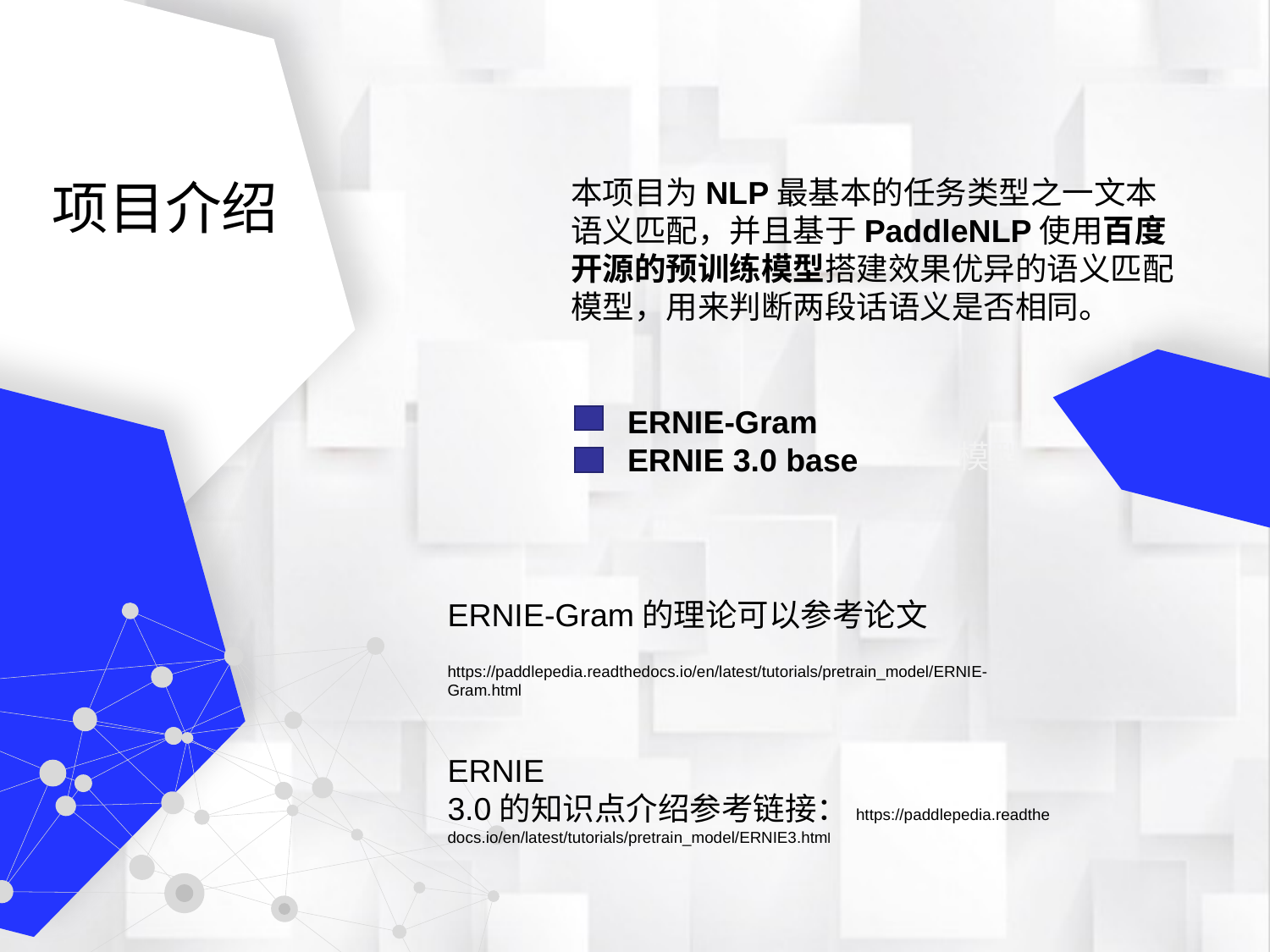

项目介绍
本项目为NLP最基本的任务类型之一文本语义匹配，并且基于PaddleNLP使用百度开源的预训练模型搭建效果优异的语义匹配模型，用来判断两段话语义是否相同。

ERNIE-Gram
ERNIE 3.0 base

模型

ERNIE-Gram的理论可以参考论文
https://paddlepedia.readthedocs.io/en/latest/tutorials/pretrain_model/ERNIE-Gram.html
ERNIE 3.0的知识点介绍参考链接：https://paddlepedia.readthedocs.io/en/latest/tutorials/pretrain_model/ERNIE3.html